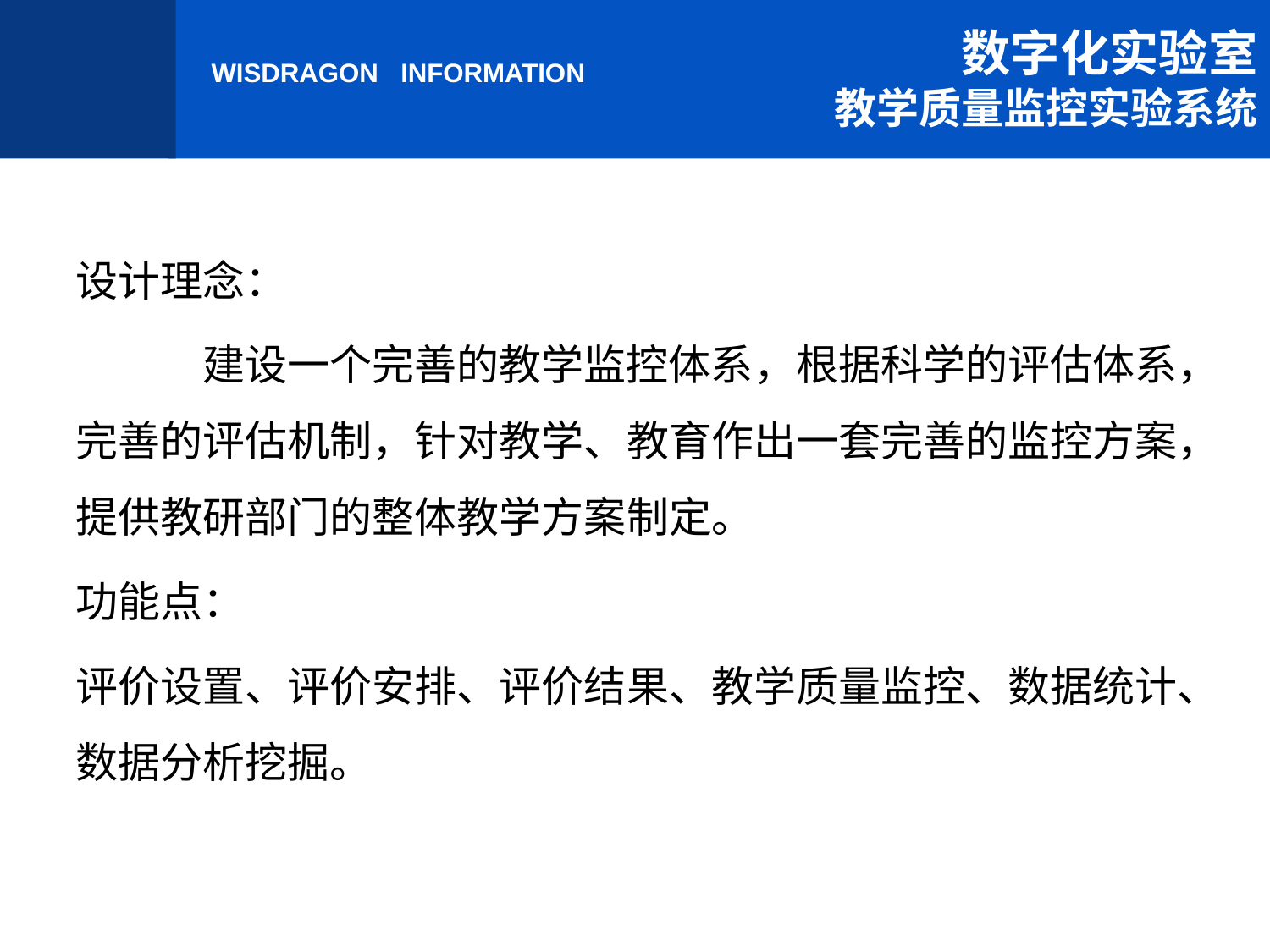

数字化实验室
教学质量监控实验系统

设计理念：
	建设一个完善的教学监控体系，根据科学的评估体系，完善的评估机制，针对教学、教育作出一套完善的监控方案，提供教研部门的整体教学方案制定。
功能点：
评价设置、评价安排、评价结果、教学质量监控、数据统计、数据分析挖掘。